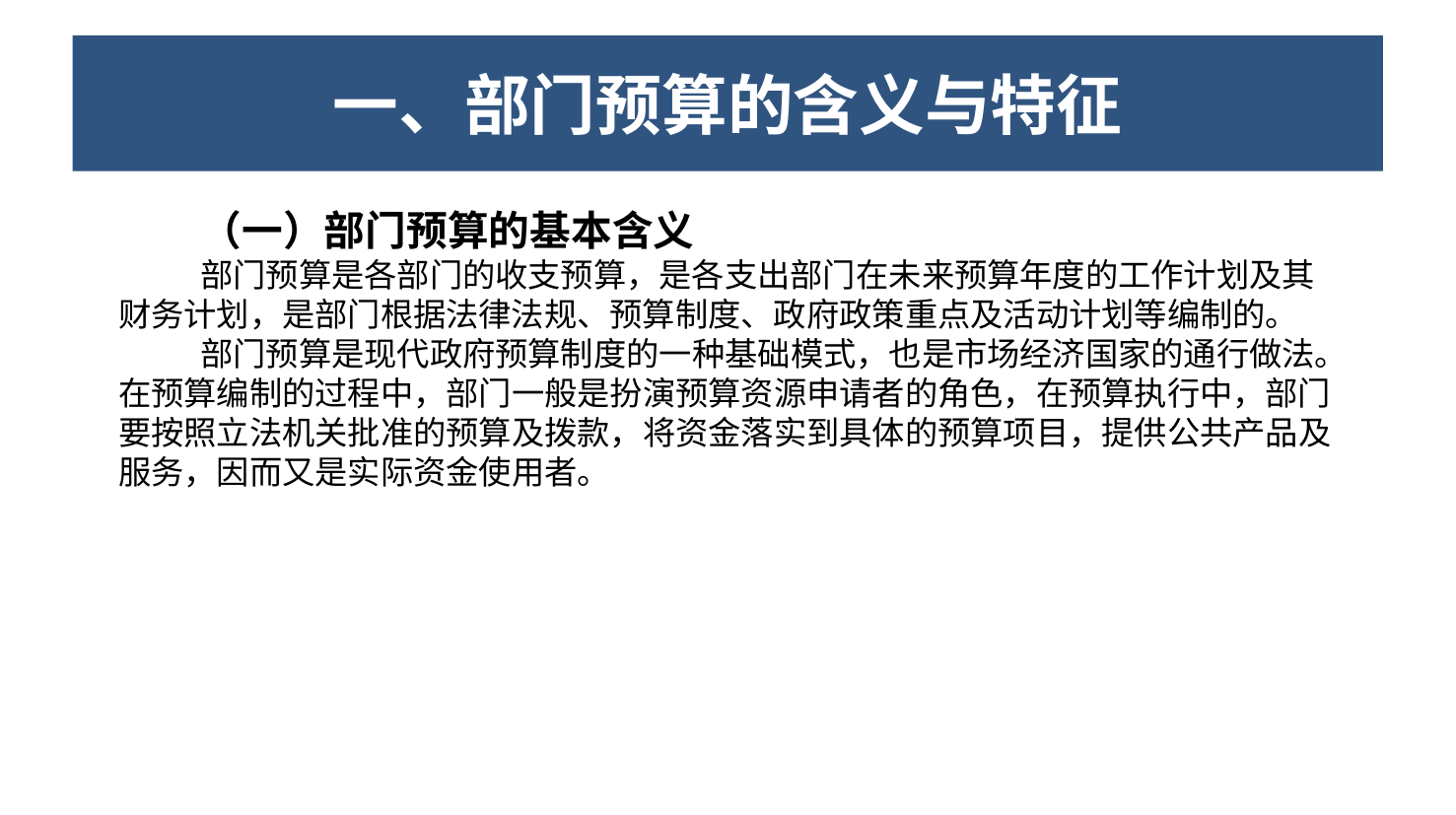

一、部门预算的涵义与性质
一、部门预算的含义与特征
（一）部门预算的基本含义
部门预算是各部门的收支预算，是各支出部门在未来预算年度的工作计划及其财务计划，是部门根据法律法规、预算制度、政府政策重点及活动计划等编制的。
部门预算是现代政府预算制度的一种基础模式，也是市场经济国家的通行做法。在预算编制的过程中，部门一般是扮演预算资源申请者的角色，在预算执行中，部门要按照立法机关批准的预算及拨款，将资金落实到具体的预算项目，提供公共产品及服务，因而又是实际资金使用者。